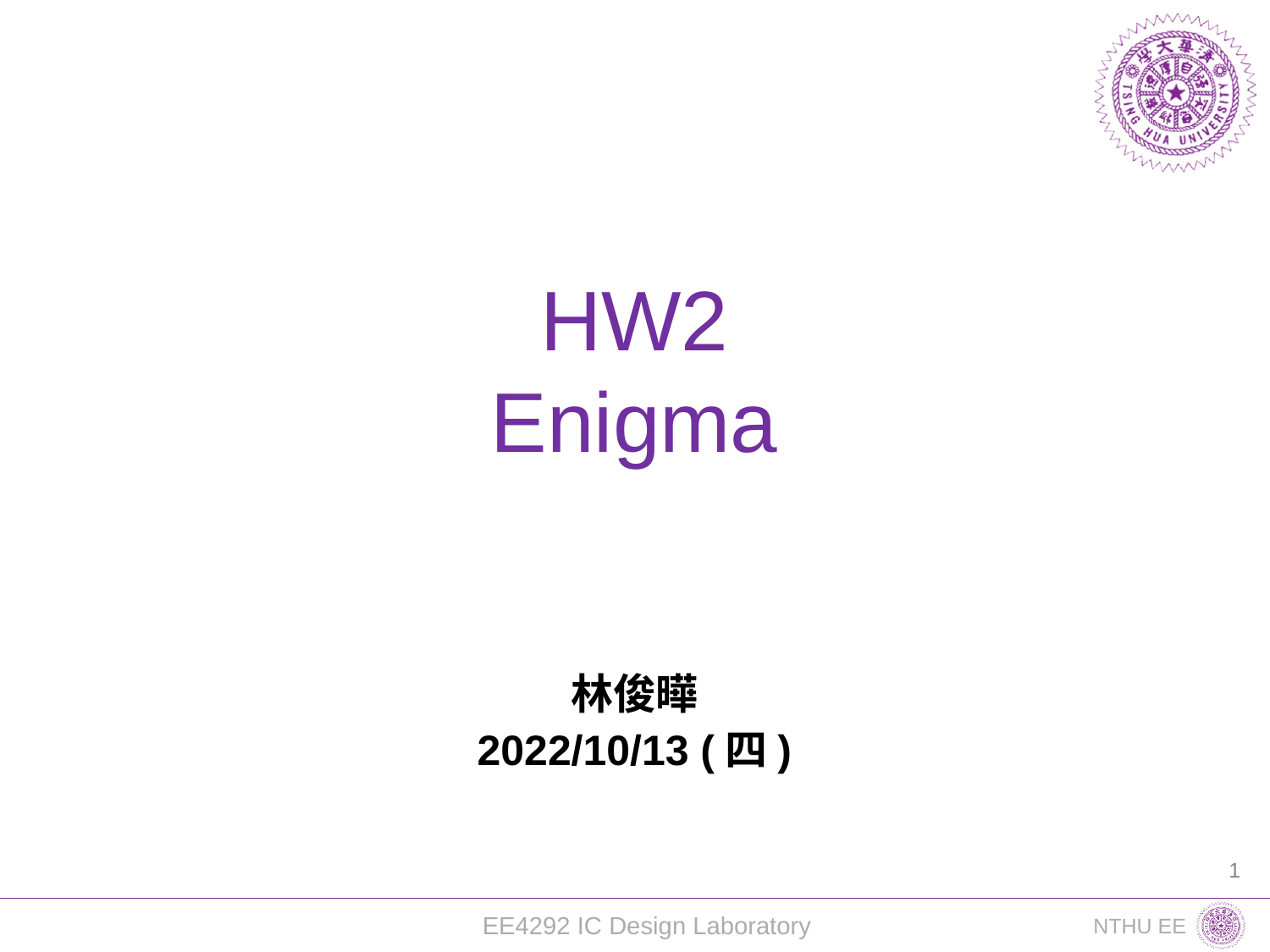

HW2
Enigma
林俊曄
2022/10/13 (四)
1
EE4292 IC Design Laboratory